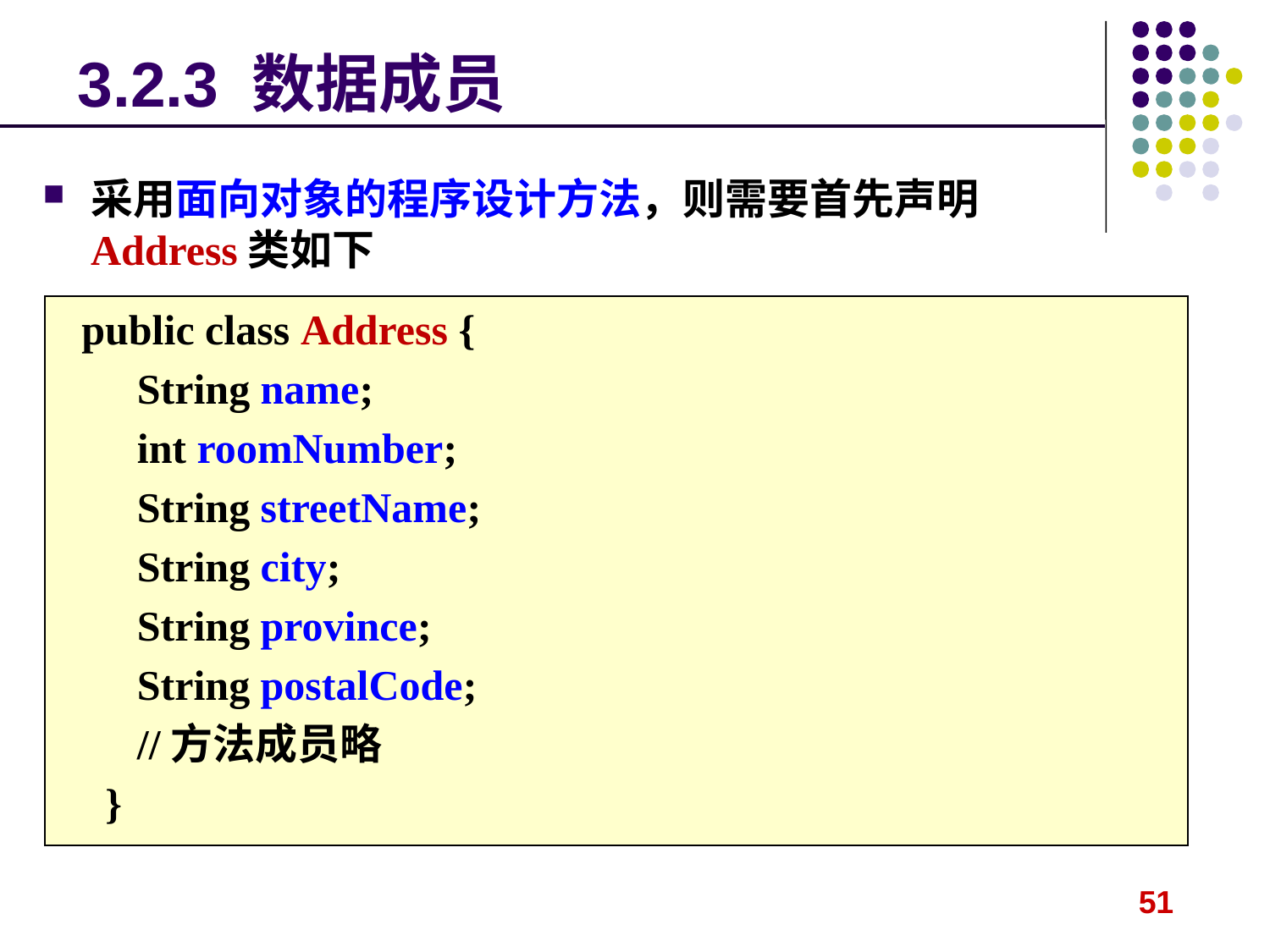

# 3.2.3 数据成员
采用面向对象的程序设计方法，则需要首先声明Address类如下

public class Address {
   String name;
   int roomNumber;
   String streetName;
   String city;
   String province;
   String postalCode;
   //方法成员略
}